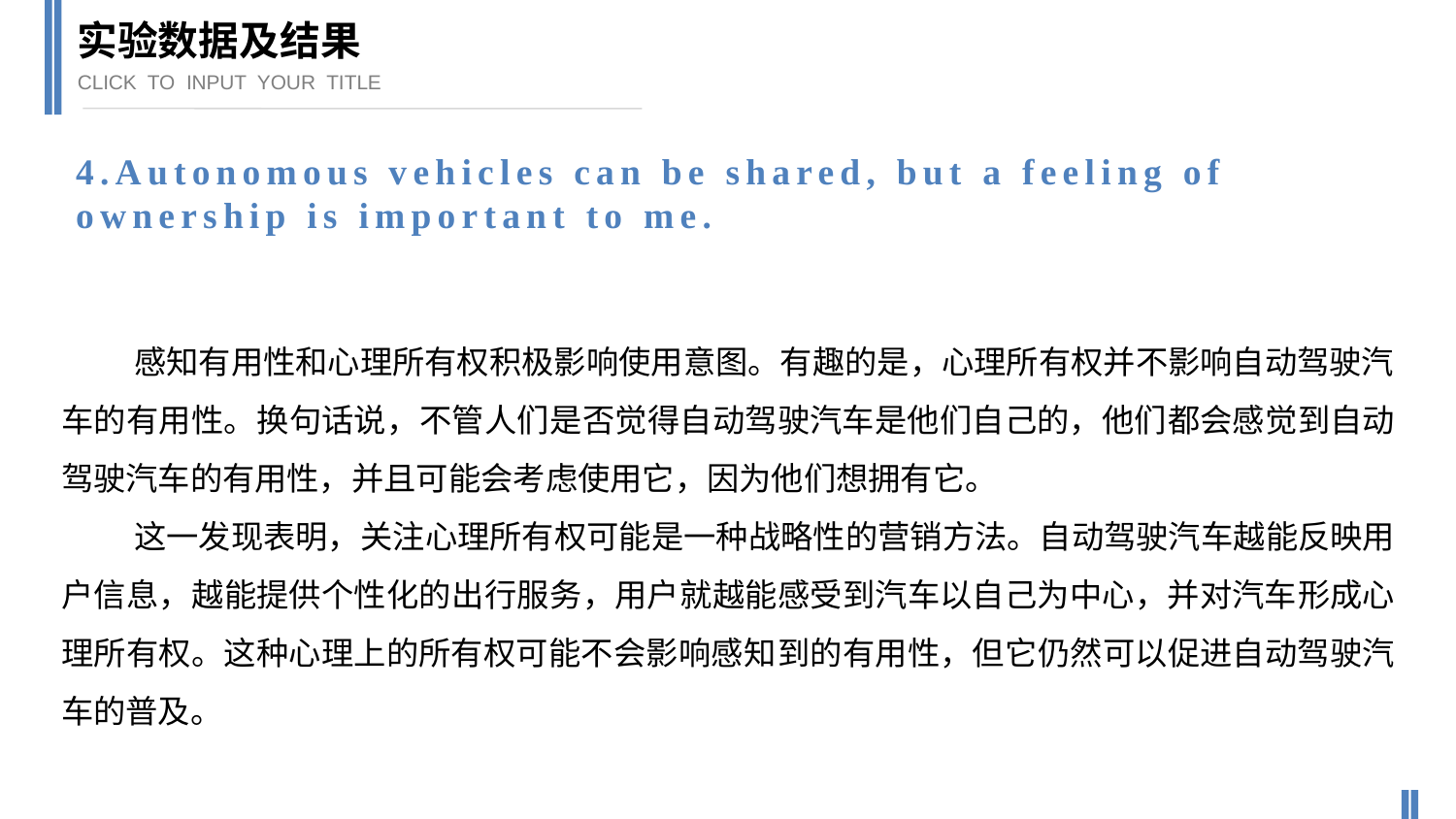

实验数据及结果
CLICK  TO  INPUT  YOUR  TITLE
4.Autonomous vehicles can be shared, but a feeling of ownership is important to me.
感知有用性和心理所有权积极影响使用意图。有趣的是，心理所有权并不影响自动驾驶汽车的有用性。换句话说，不管人们是否觉得自动驾驶汽车是他们自己的，他们都会感觉到自动驾驶汽车的有用性，并且可能会考虑使用它，因为他们想拥有它。
这一发现表明，关注心理所有权可能是一种战略性的营销方法。自动驾驶汽车越能反映用户信息，越能提供个性化的出行服务，用户就越能感受到汽车以自己为中心，并对汽车形成心理所有权。这种心理上的所有权可能不会影响感知到的有用性，但它仍然可以促进自动驾驶汽车的普及。